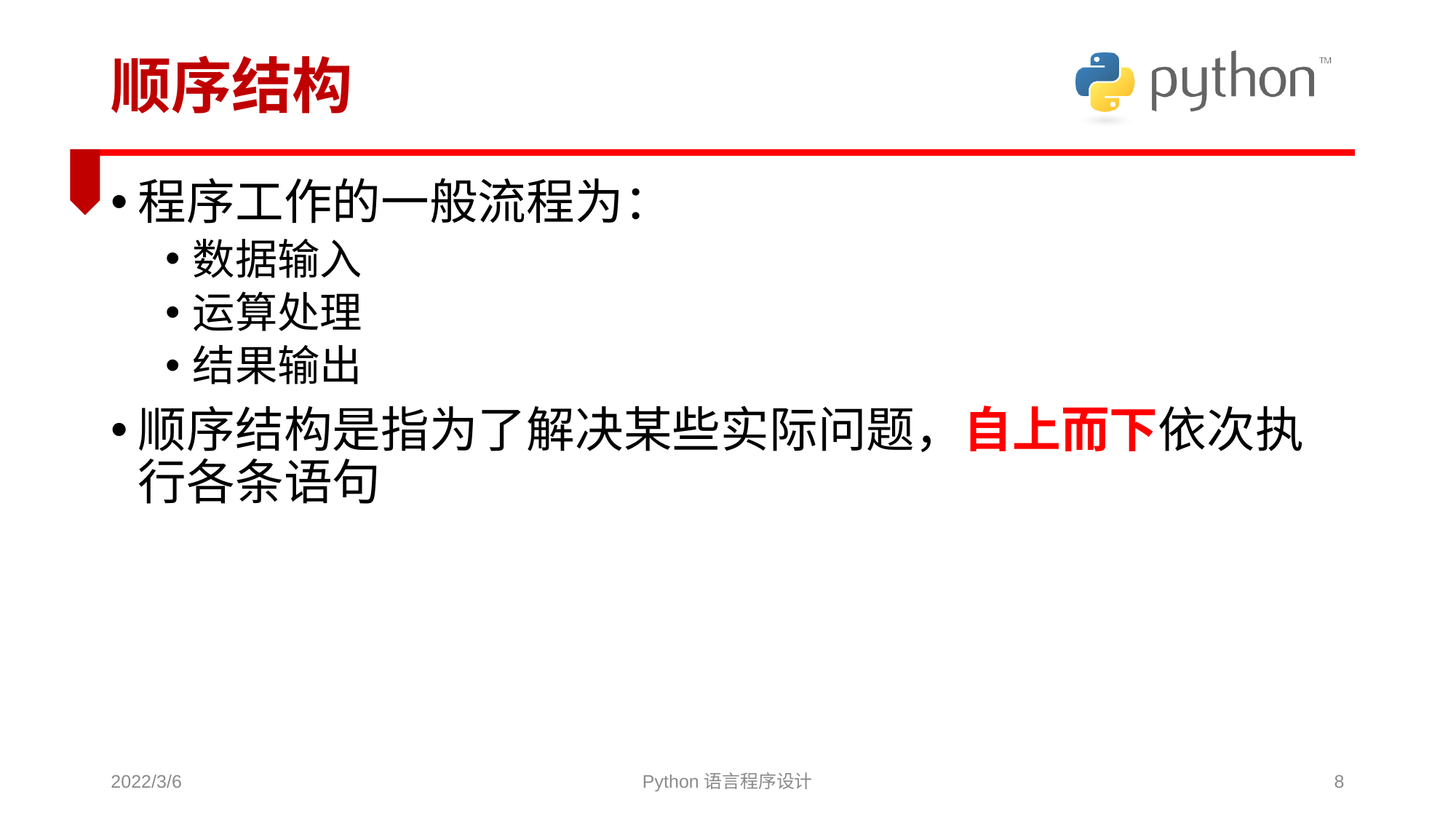

# 顺序结构
程序工作的一般流程为：
数据输入
运算处理
结果输出
顺序结构是指为了解决某些实际问题，自上而下依次执行各条语句

2022/3/6
Python语言程序设计
8